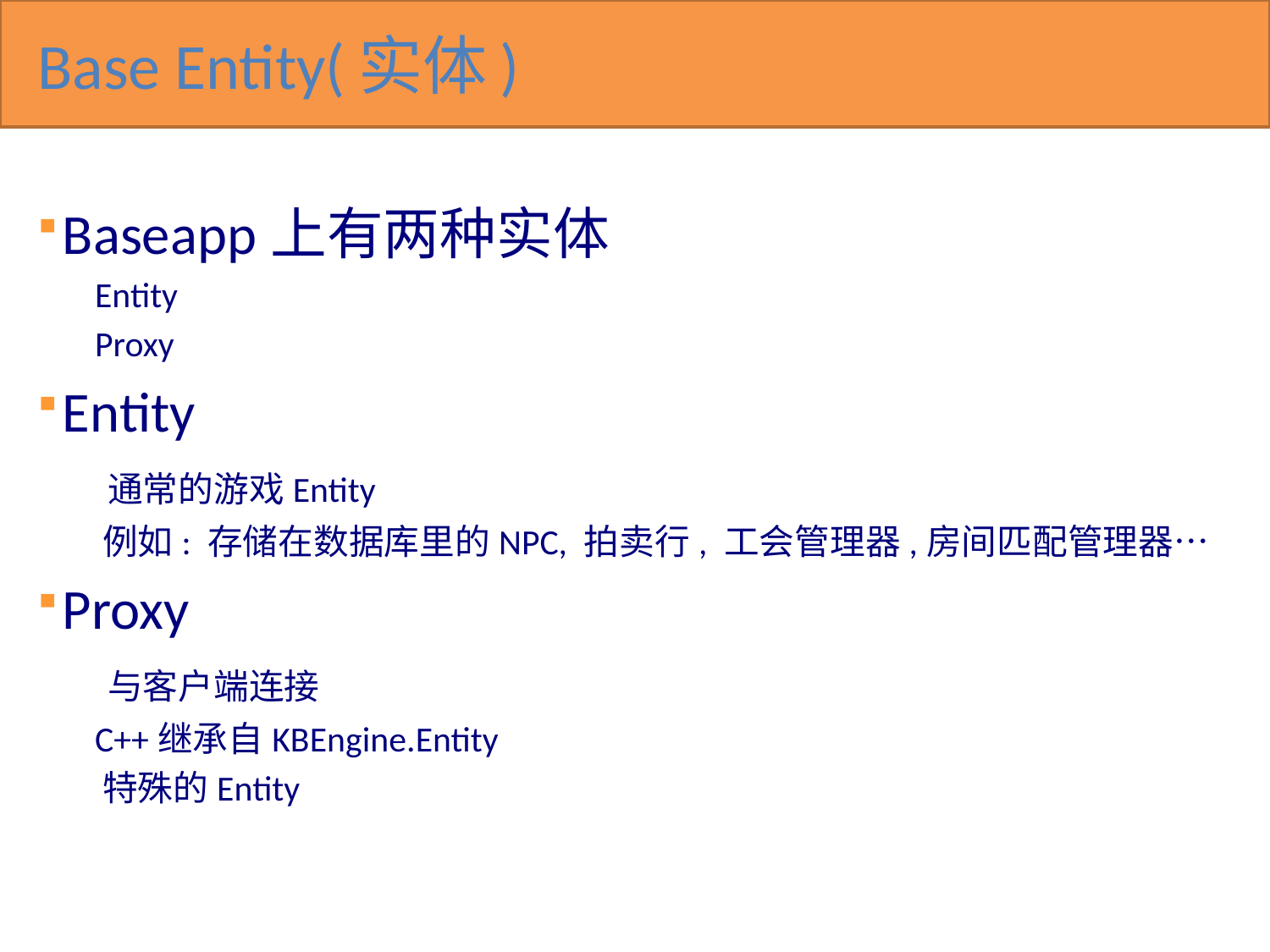

# Base Entity(实体)
Baseapp上有两种实体
    Entity
    Proxy
Entity
   通常的游戏Entity
    例如: 存储在数据库里的NPC, 拍卖行, 工会管理器,房间匹配管理器…
Proxy
   与客户端连接
    C++继承自KBEngine.Entity
    特殊的Entity